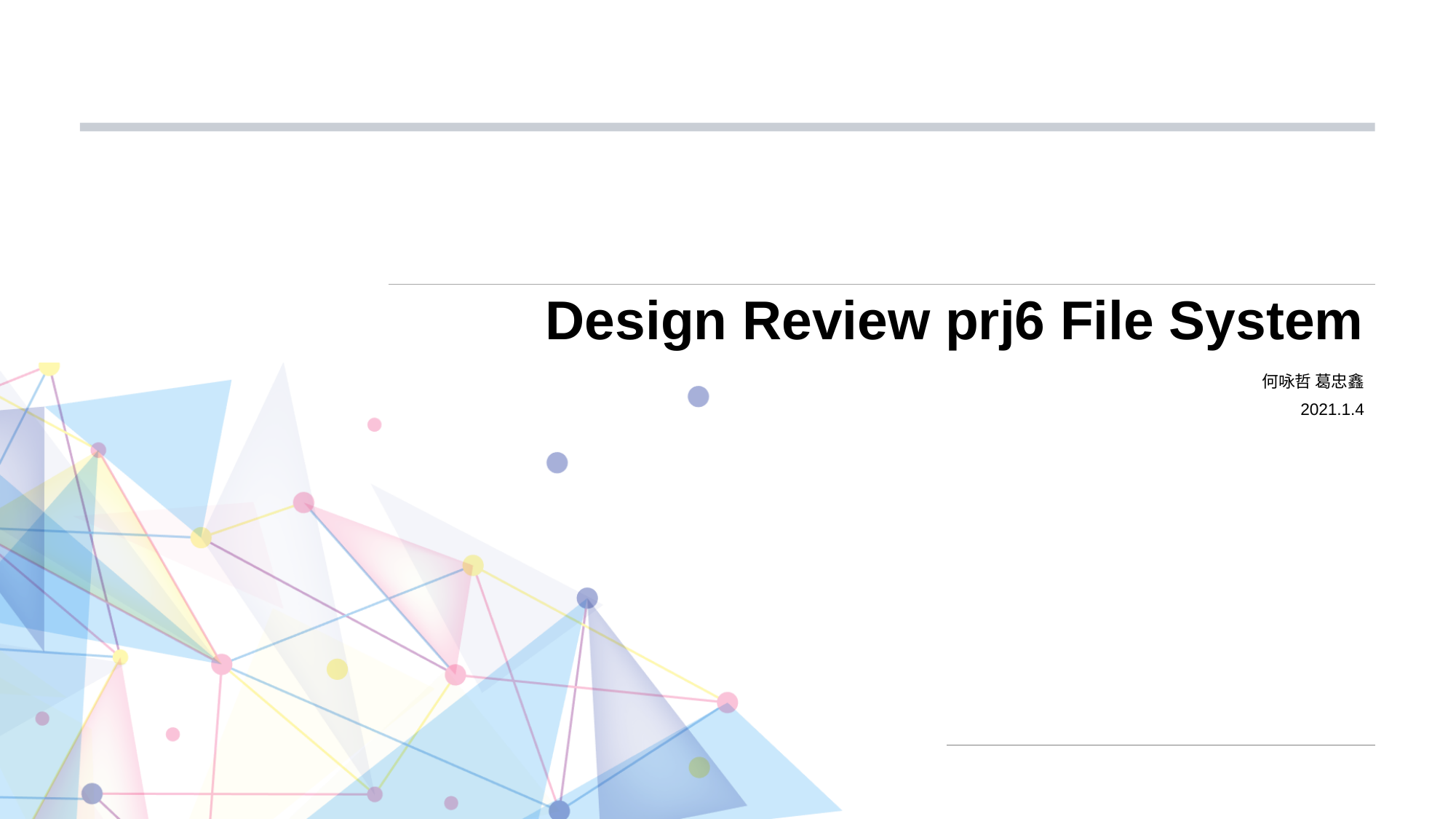

# Design Review prj6 File System
何咏哲 葛忠鑫
2021.1.4